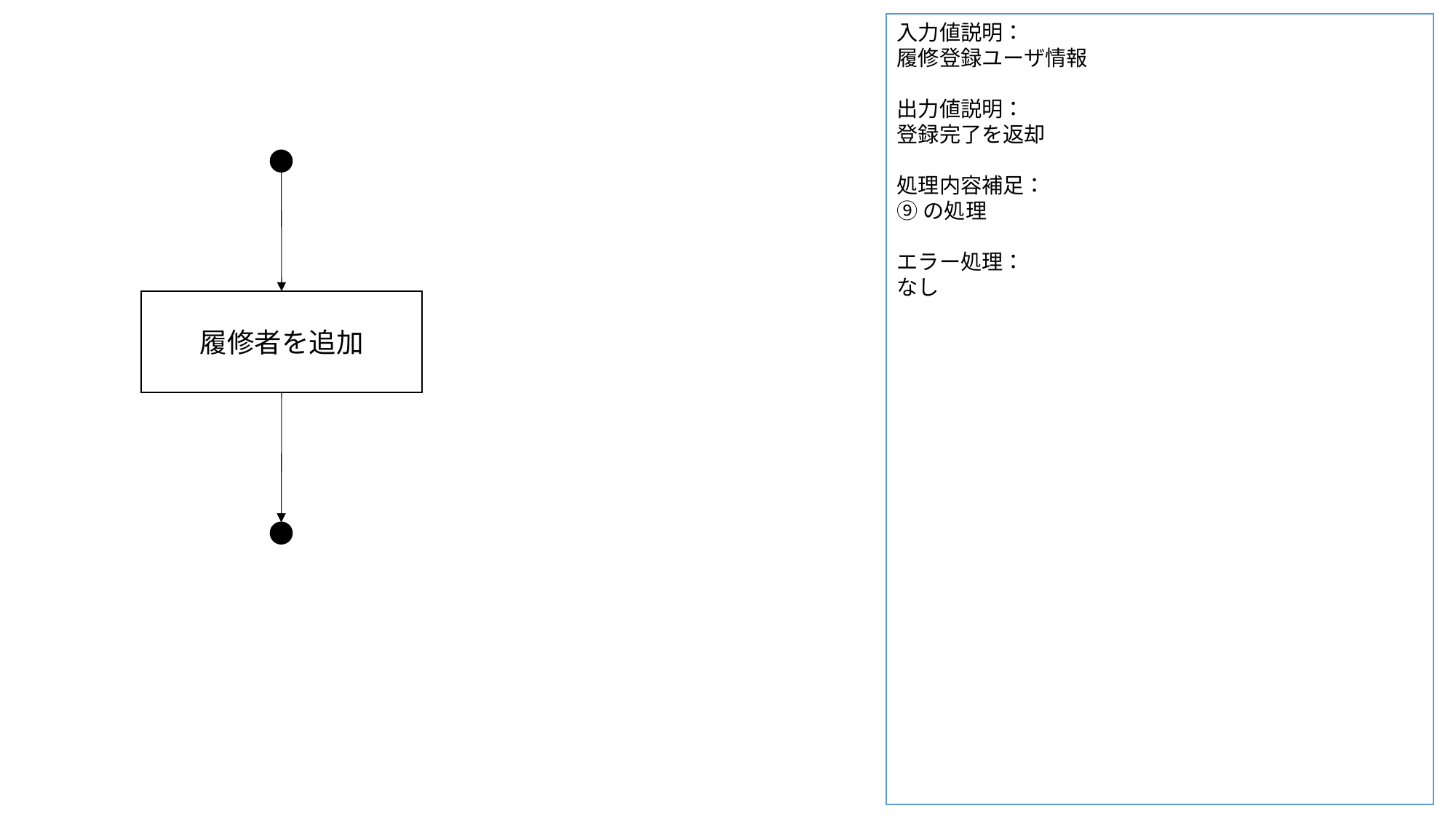

入力値説明：
履修登録ユーザ情報

出力値説明：
登録完了を返却

処理内容補足：
⑨の処理

エラー処理：
なし

履修者を追加